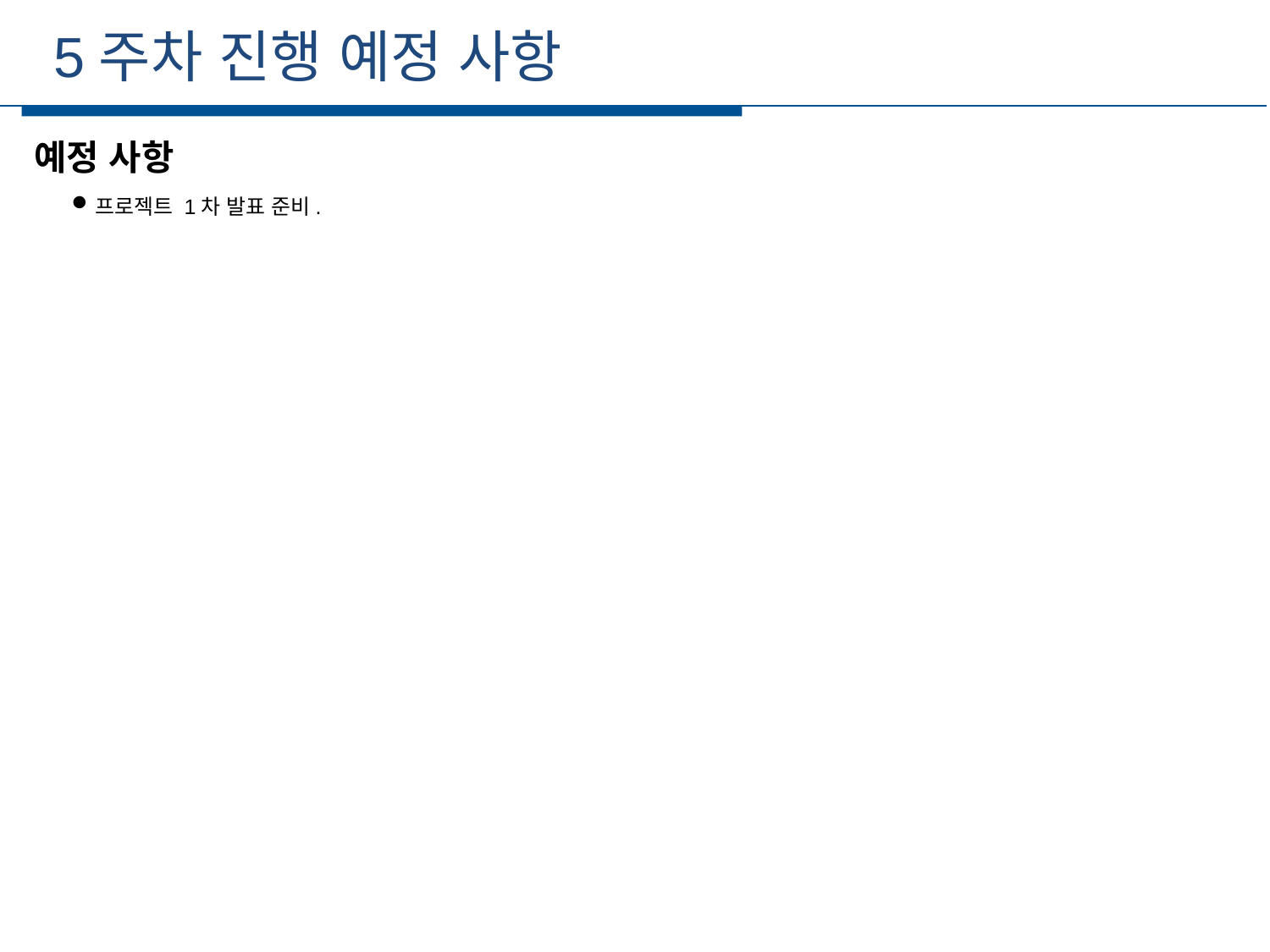

5주차 진행 예정 사항
세부일정

예정 사항
프로젝트 1차 발표 준비.